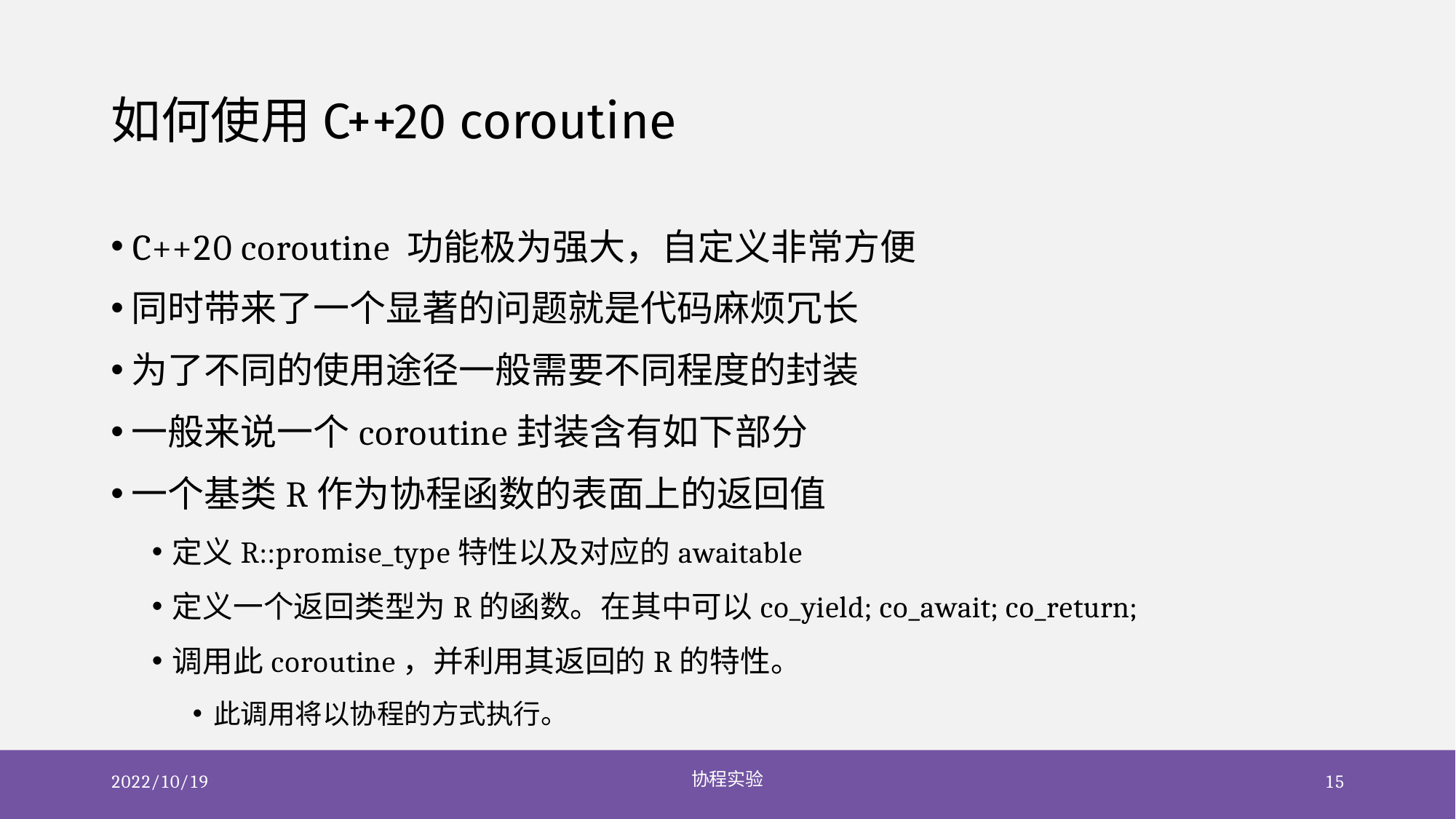

# 如何使用C++20 coroutine
C++20 coroutine 功能极为强大，自定义非常方便
同时带来了一个显著的问题就是代码麻烦冗长
为了不同的使用途径一般需要不同程度的封装
一般来说一个coroutine封装含有如下部分
一个基类R作为协程函数的表面上的返回值
定义R::promise_type特性以及对应的awaitable
定义一个返回类型为R的函数。在其中可以co_yield; co_await; co_return;
调用此coroutine，并利用其返回的R的特性。
此调用将以协程的方式执行。
2022/10/19
协程实验
15